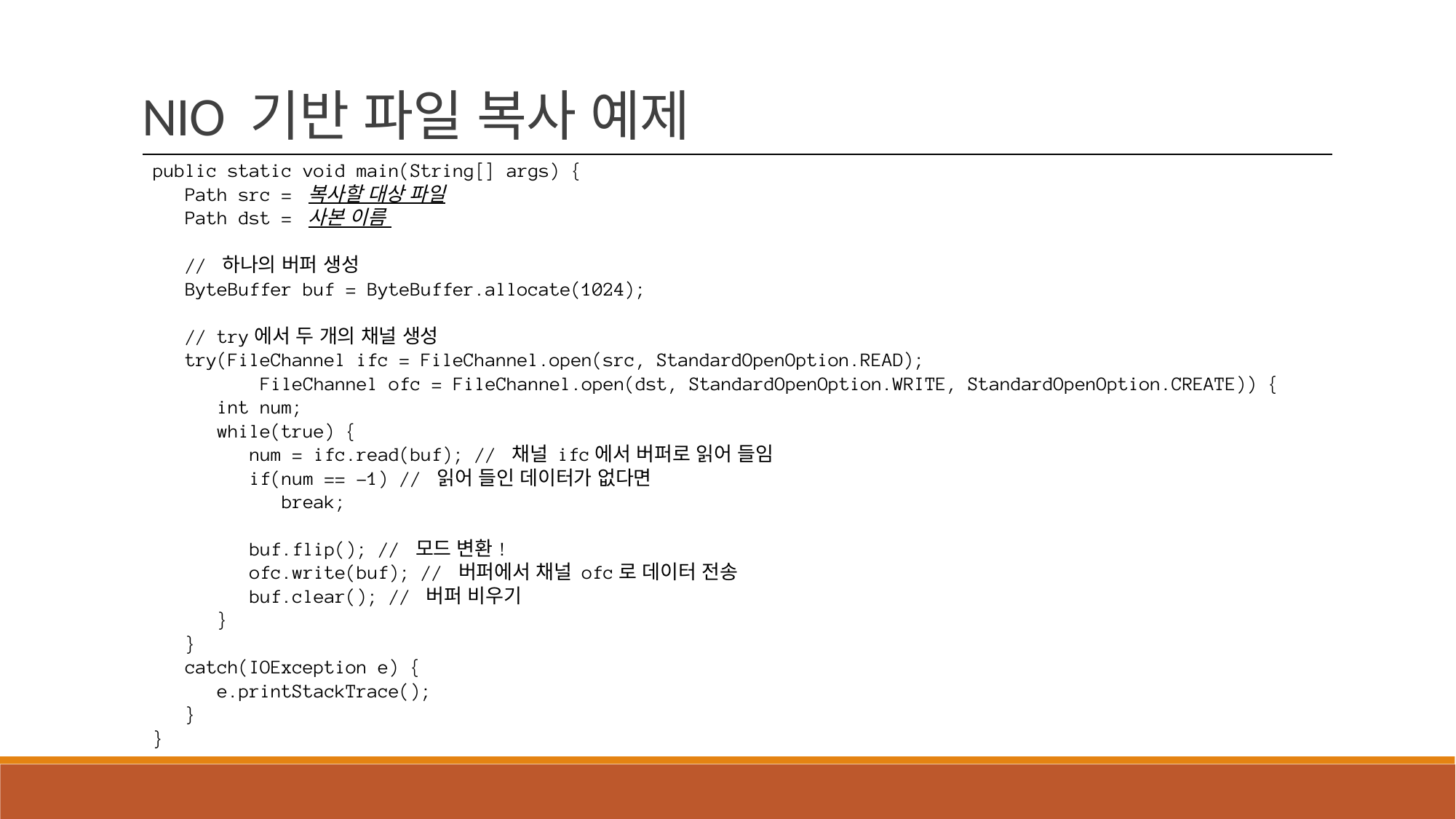

NIO 기반 파일 복사 예제
public static void main(String[] args) {
   Path src = 복사할 대상 파일
   Path dst = 사본 이름

   // 하나의 버퍼 생성
   ByteBuffer buf = ByteBuffer.allocate(1024);

   // try에서 두 개의 채널 생성
   try(FileChannel ifc = FileChannel.open(src, StandardOpenOption.READ);
          FileChannel ofc = FileChannel.open(dst, StandardOpenOption.WRITE, StandardOpenOption.CREATE)) {
      int num;
      while(true) {
         num = ifc.read(buf); // 채널 ifc에서 버퍼로 읽어 들임
         if(num == -1) // 읽어 들인 데이터가 없다면
            break;

         buf.flip(); // 모드 변환!
         ofc.write(buf); // 버퍼에서 채널 ofc로 데이터 전송
         buf.clear(); // 버퍼 비우기
      }
   }
   catch(IOException e) {
      e.printStackTrace();
   }
}